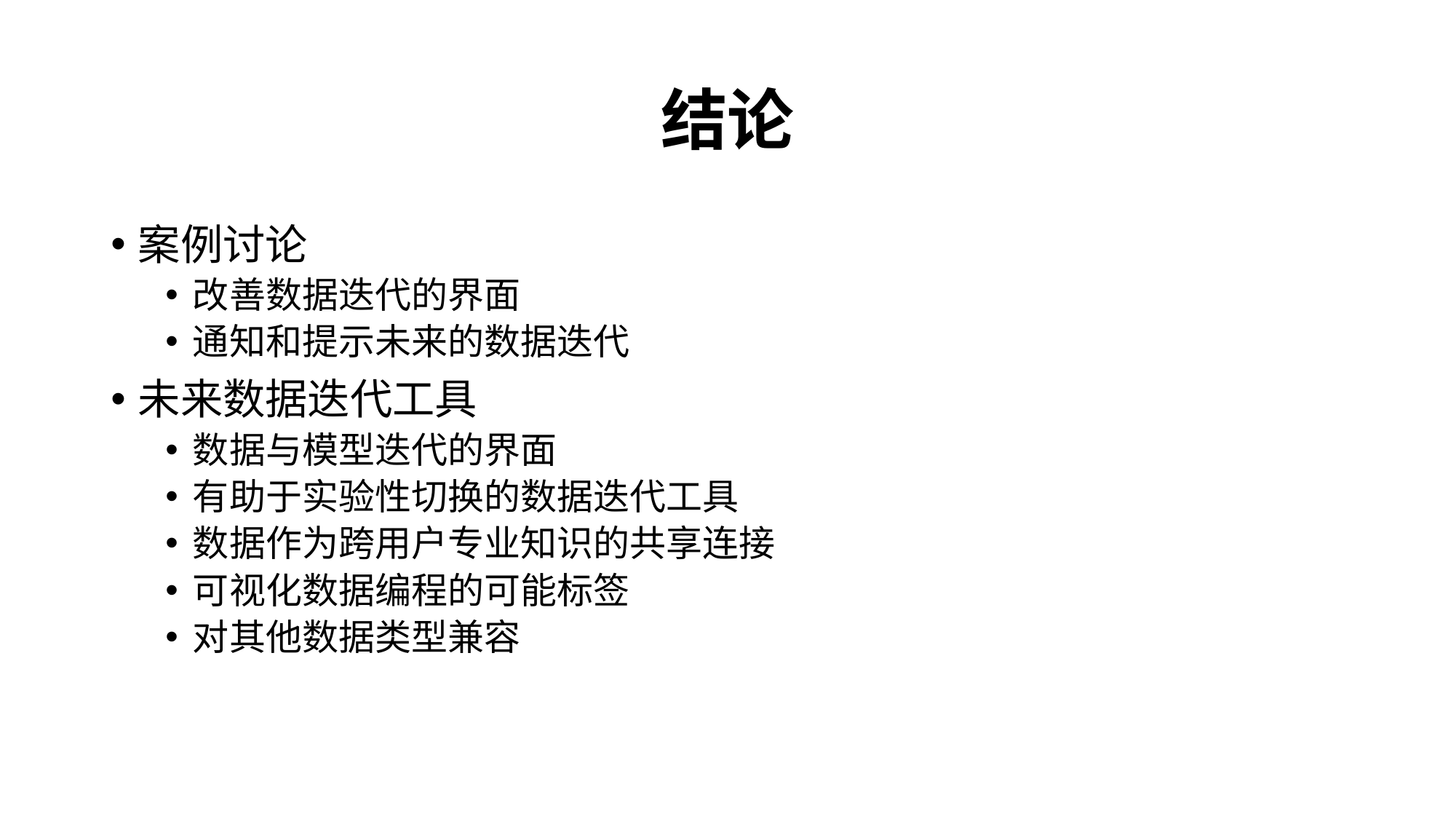

# 结论
案例讨论
改善数据迭代的界面
通知和提示未来的数据迭代
未来数据迭代工具
数据与模型迭代的界面
有助于实验性切换的数据迭代工具
数据作为跨用户专业知识的共享连接
可视化数据编程的可能标签
对其他数据类型兼容